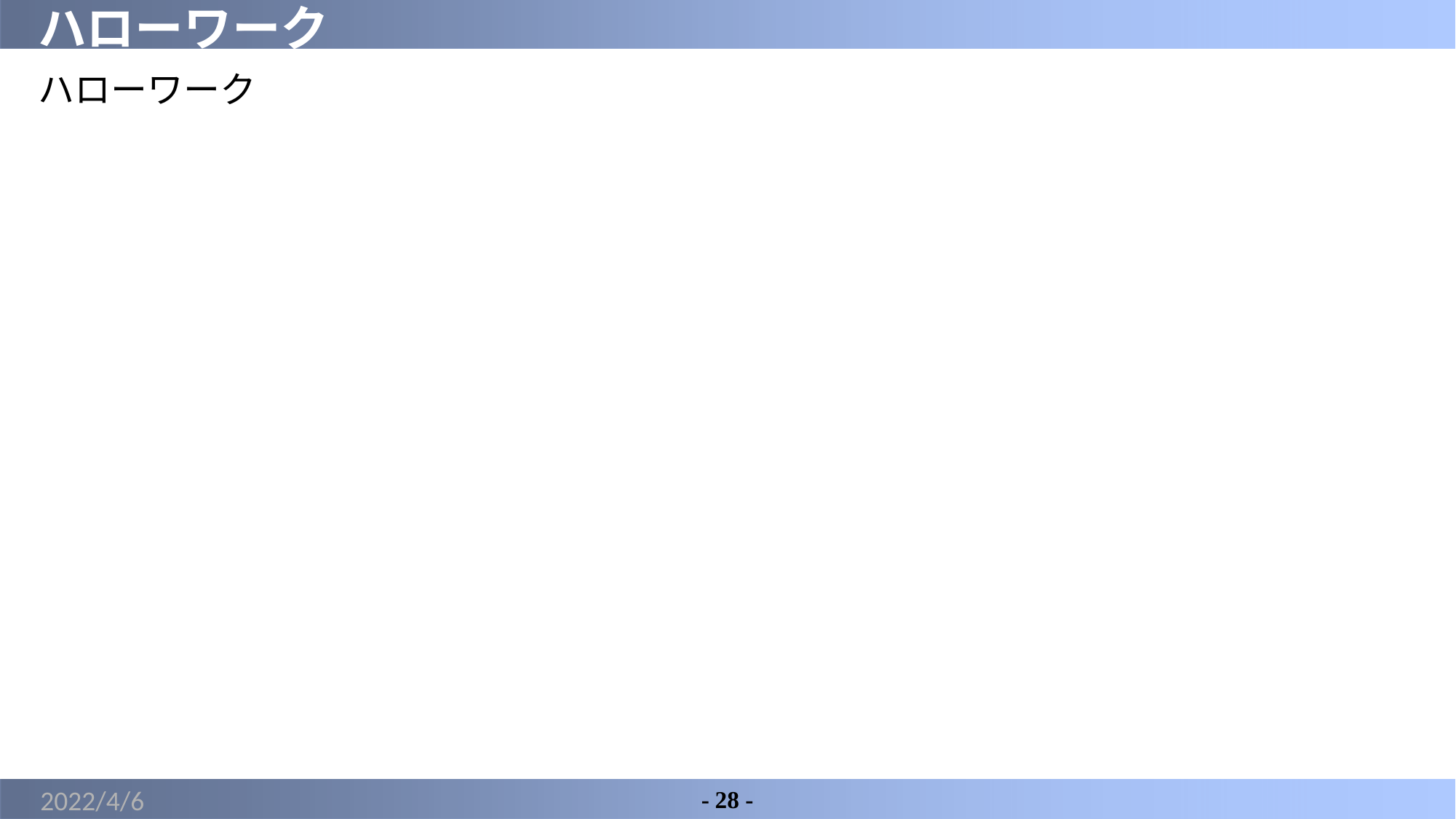

# ハローワーク
ハローワーク
2022/4/6
- 28 -